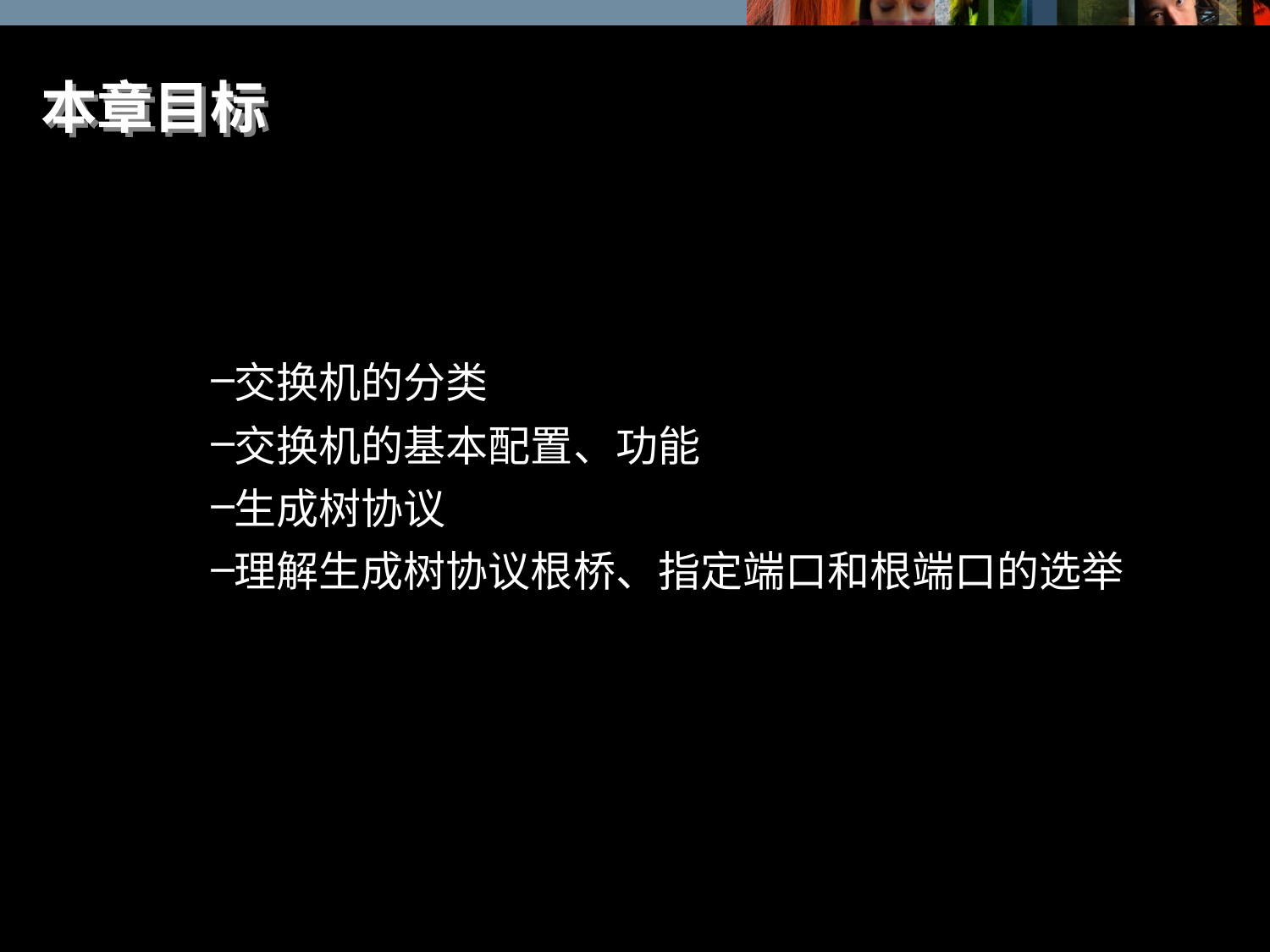

# 本章目标

交换机的分类
交换机的基本配置、功能
生成树协议
理解生成树协议根桥、指定端口和根端口的选举